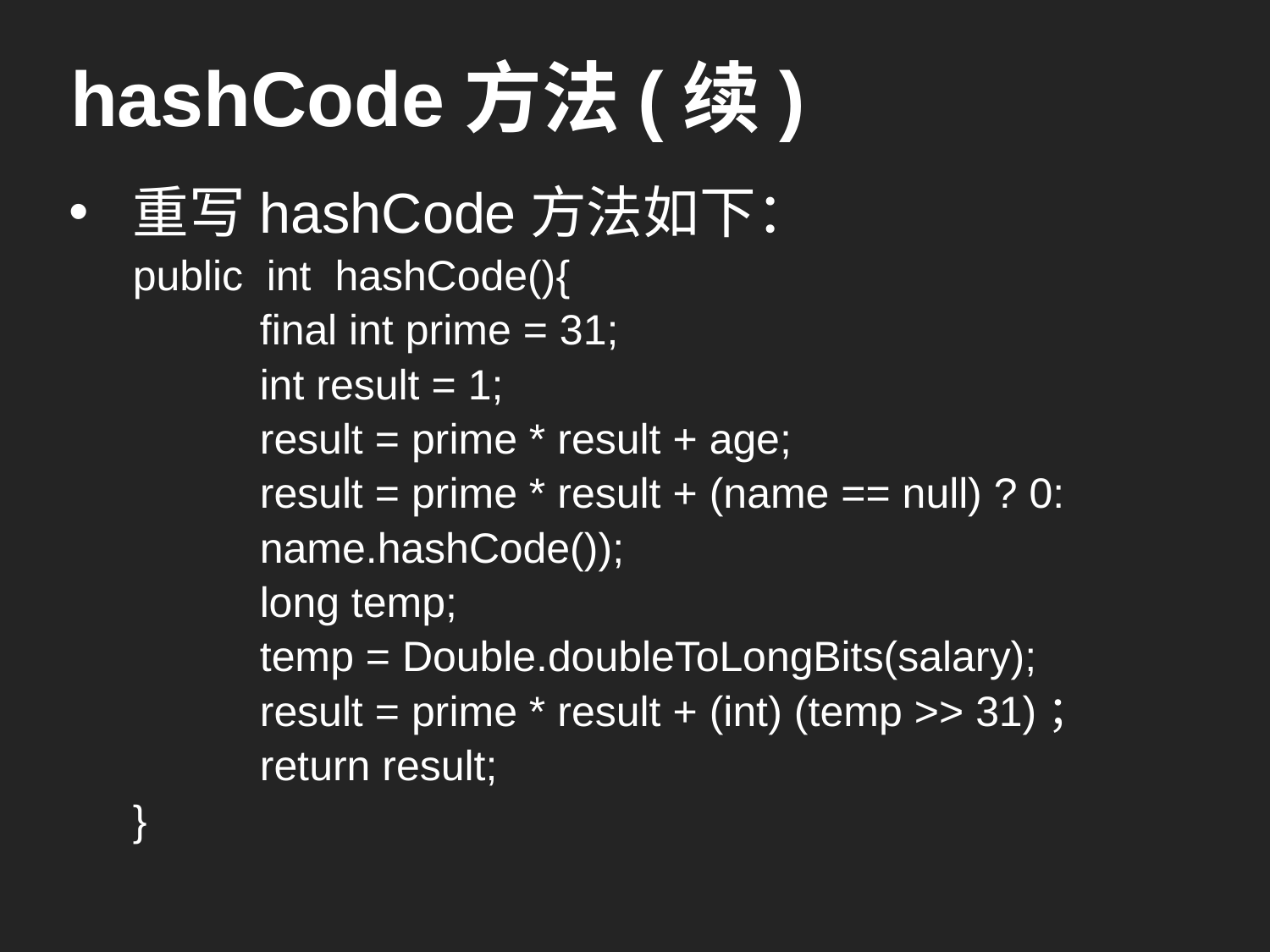

# hashCode方法(续)
重写hashCode方法如下：
public  int  hashCode(){
	final int prime = 31;
	int result = 1;
	result = prime * result + age;
	result = prime * result + (name == null) ? 0:
	name.hashCode());
	long temp;
	temp = Double.doubleToLongBits(salary);
	result = prime * result + (int) (temp >> 31)；
	return result;
}